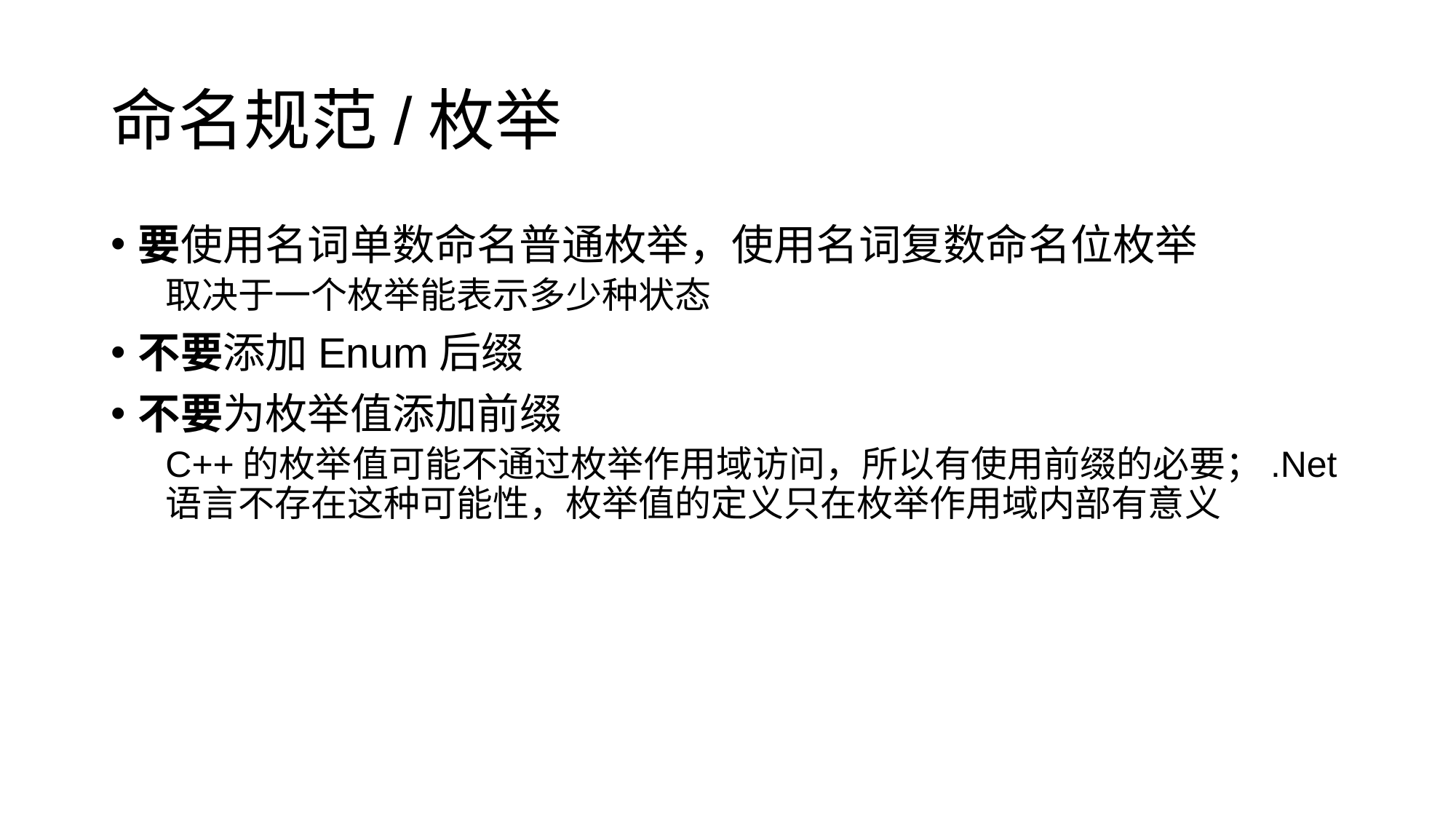

# 命名规范/枚举
要使用名词单数命名普通枚举，使用名词复数命名位枚举
取决于一个枚举能表示多少种状态
不要添加Enum后缀
不要为枚举值添加前缀
C++的枚举值可能不通过枚举作用域访问，所以有使用前缀的必要；.Net语言不存在这种可能性，枚举值的定义只在枚举作用域内部有意义